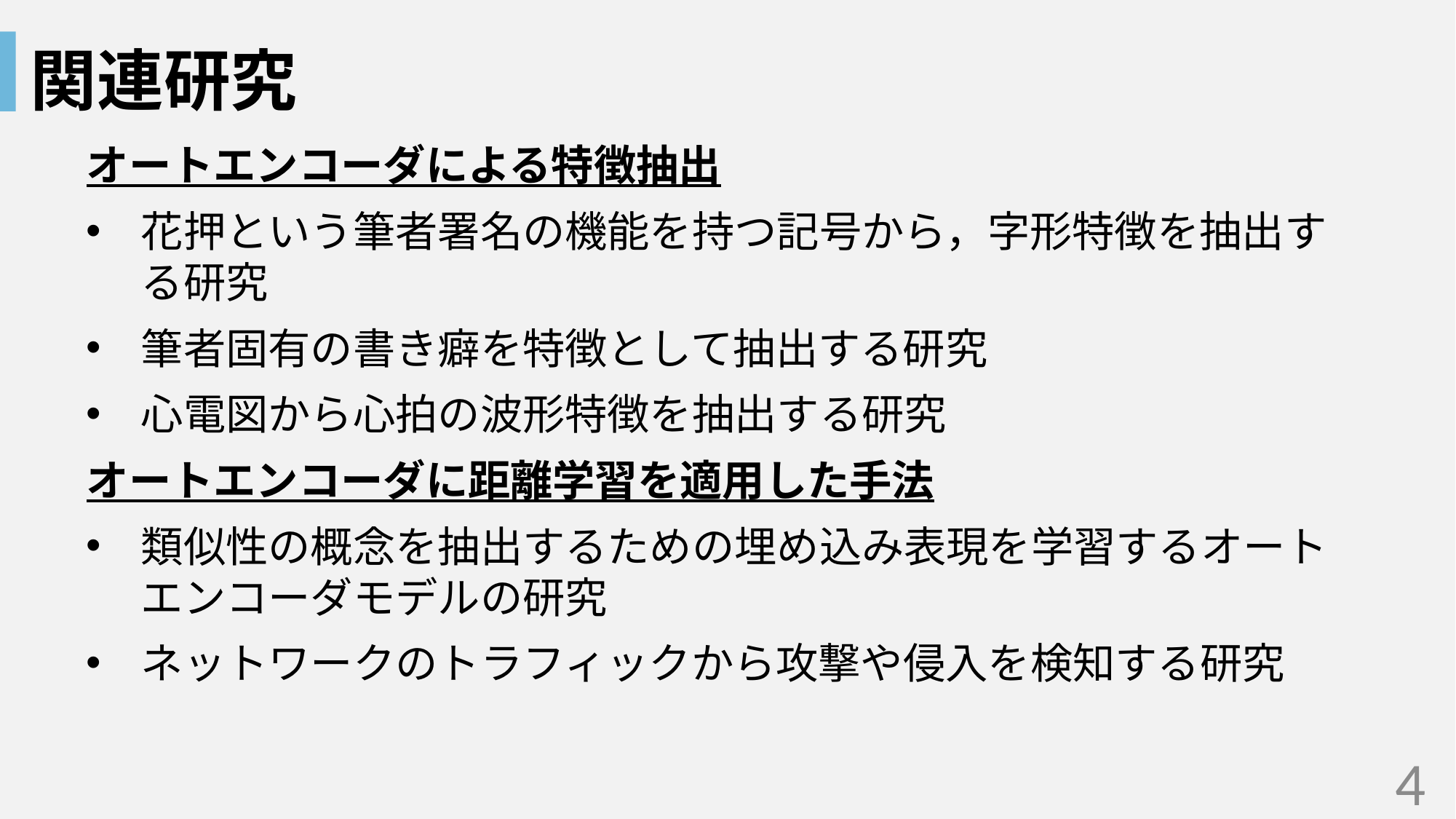

# 関連研究
オートエンコーダによる特徴抽出
花押という筆者署名の機能を持つ記号から，字形特徴を抽出する研究
筆者固有の書き癖を特徴として抽出する研究
心電図から心拍の波形特徴を抽出する研究
オートエンコーダに距離学習を適用した手法
類似性の概念を抽出するための埋め込み表現を学習するオートエンコーダモデルの研究
ネットワークのトラフィックから攻撃や侵入を検知する研究
4